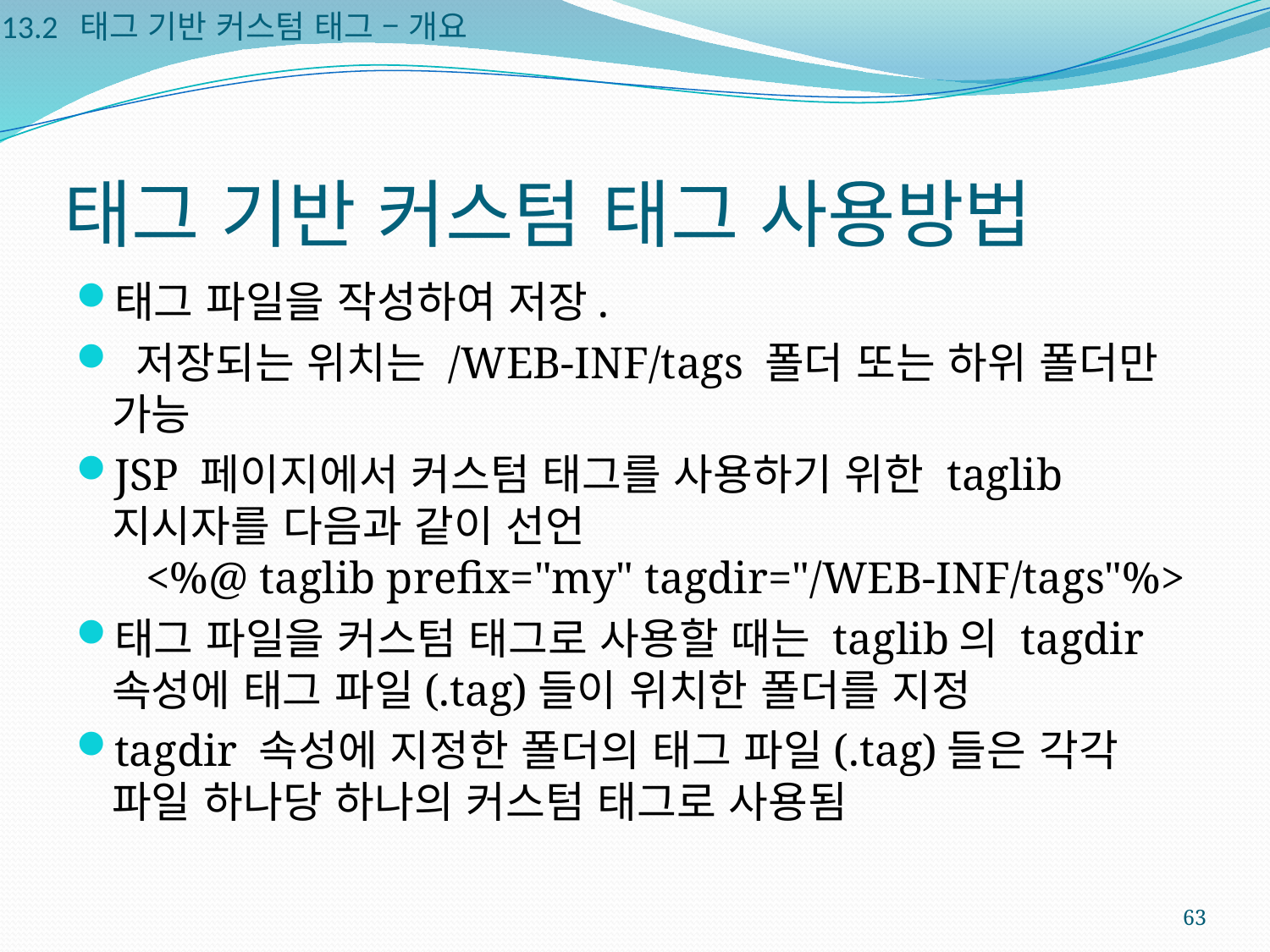

13.2  태그 기반 커스텀 태그 – 개요
# 태그 기반 커스텀 태그 사용방법
태그 파일을 작성하여 저장.
 저장되는 위치는 /WEB-INF/tags 폴더 또는 하위 폴더만 가능
JSP 페이지에서 커스텀 태그를 사용하기 위한 taglib 지시자를 다음과 같이 선언
  <%@ taglib prefix="my" tagdir="/WEB-INF/tags"%>
태그 파일을 커스텀 태그로 사용할 때는 taglib의 tagdir 속성에 태그 파일(.tag)들이 위치한 폴더를 지정
tagdir 속성에 지정한 폴더의 태그 파일(.tag)들은 각각 파일 하나당 하나의 커스텀 태그로 사용됨

63